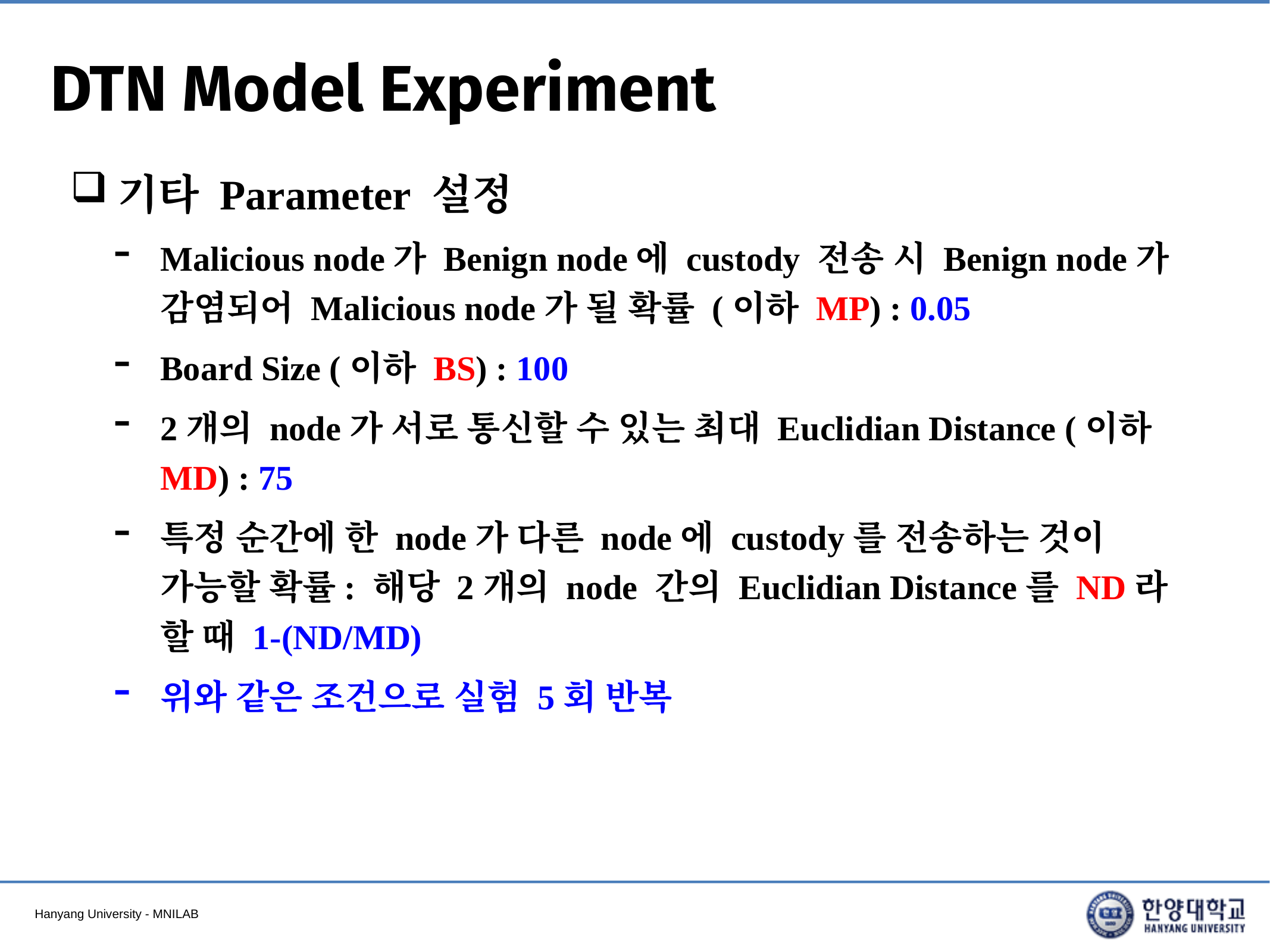

# DTN Model Experiment
기타 Parameter 설정
Malicious node가 Benign node에 custody 전송 시 Benign node가 감염되어 Malicious node가 될 확률 (이하 MP) : 0.05
Board Size (이하 BS) : 100
2개의 node가 서로 통신할 수 있는 최대 Euclidian Distance (이하 MD) : 75
특정 순간에 한 node가 다른 node에 custody를 전송하는 것이 가능할 확률: 해당 2개의 node 간의 Euclidian Distance를 ND라 할 때 1-(ND/MD)
위와 같은 조건으로 실험 5회 반복